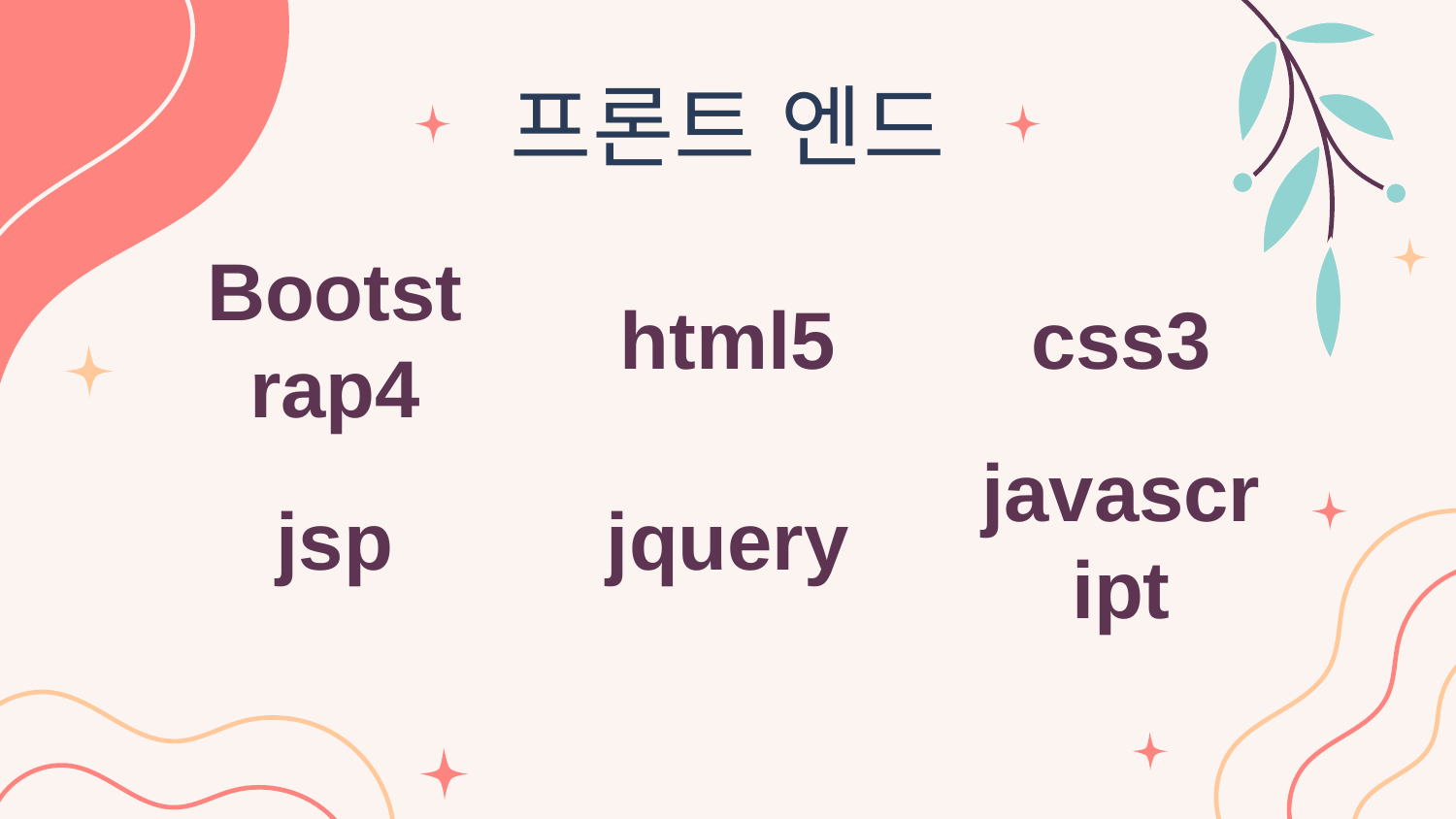

# 프론트 엔드

Bootstrap4
html5
css3
jsp
jquery
javascript